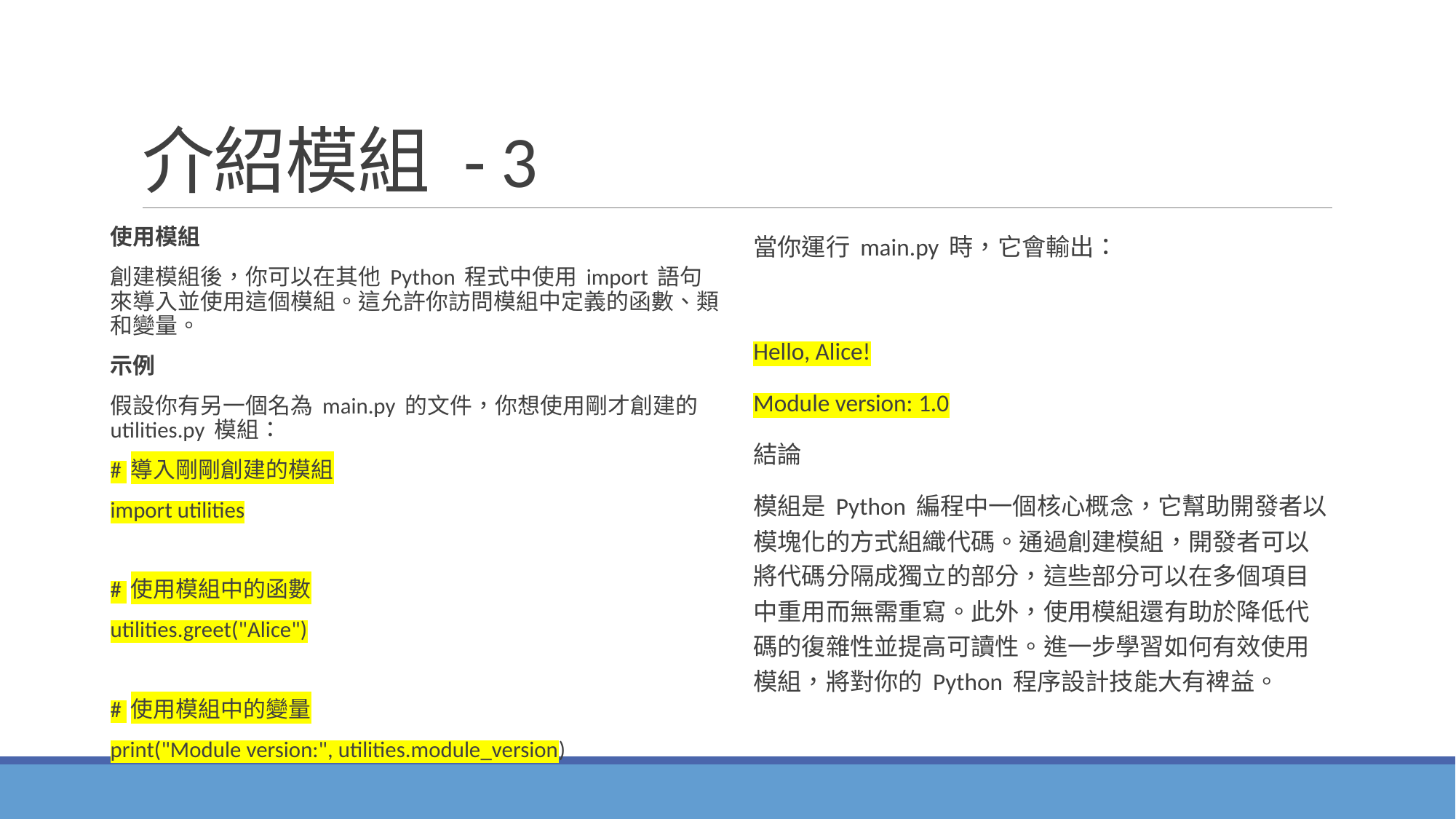

# 介紹模組 - 3
使用模組
創建模組後，你可以在其他 Python 程式中使用 import 語句來導入並使用這個模組。這允許你訪問模組中定義的函數、類和變量。
示例
假設你有另一個名為 main.py 的文件，你想使用剛才創建的 utilities.py 模組：
# 導入剛剛創建的模組
import utilities

# 使用模組中的函數
utilities.greet("Alice")

# 使用模組中的變量
print("Module version:", utilities.module_version)
當你運行 main.py 時，它會輸出：

Hello, Alice!
Module version: 1.0
結論
模組是 Python 編程中一個核心概念，它幫助開發者以模塊化的方式組織代碼。通過創建模組，開發者可以將代碼分隔成獨立的部分，這些部分可以在多個項目中重用而無需重寫。此外，使用模組還有助於降低代碼的復雜性並提高可讀性。進一步學習如何有效使用模組，將對你的 Python 程序設計技能大有裨益。